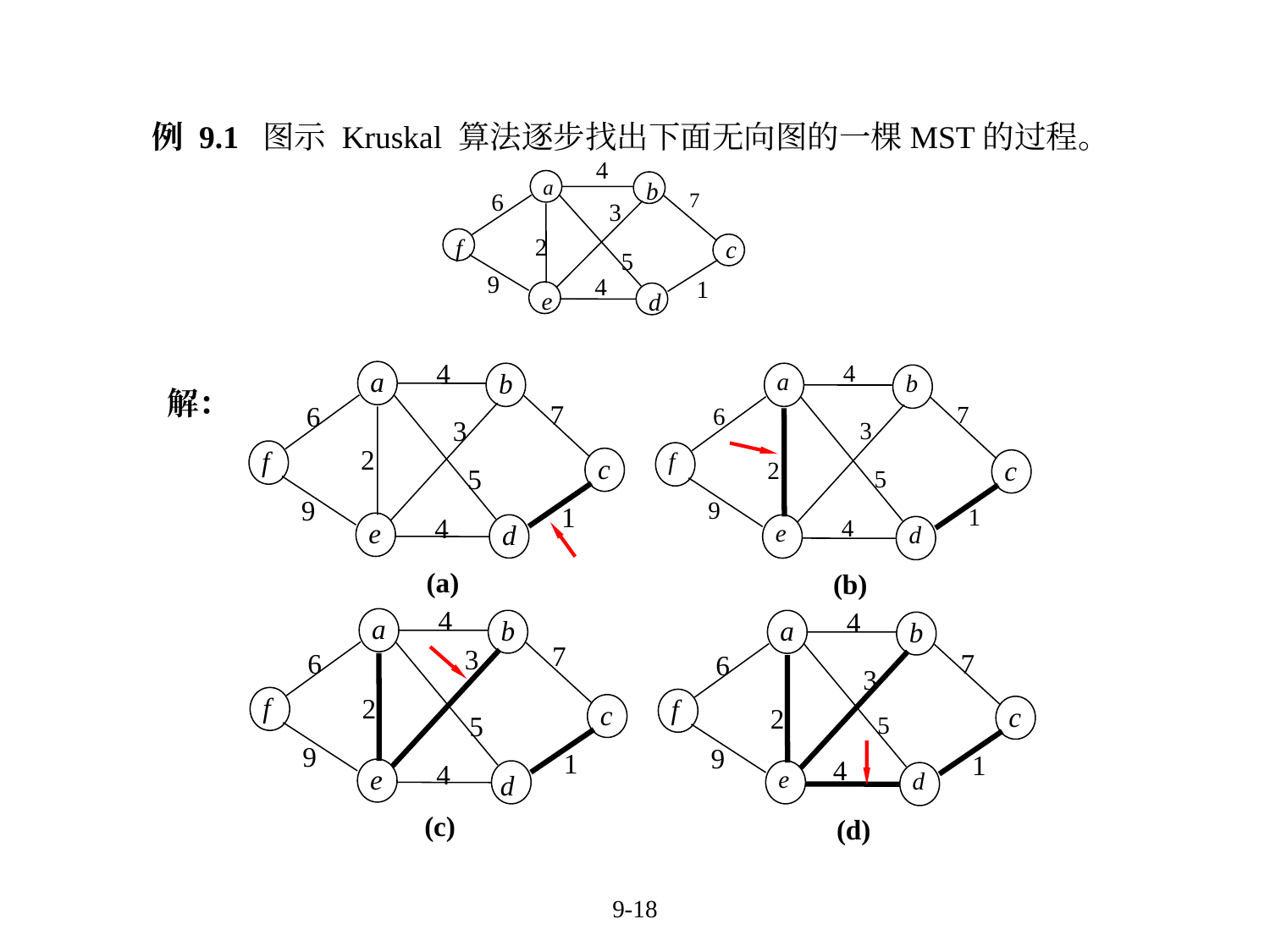

例 9.1  图示 Kruskal 算法逐步找出下面无向图的一棵MST的过程。
4

a

b

6
7

3

2
f

c

5

9
4
1
e

d

4
4
a

b

a

b

7
6
7
6

3

3
2
f

f

c
c
2

5
5

9
9
1
1
4
4
e

d

e

d

(a)
(b)
解：

4
4
a
b
a
b

7

3
6
7
6

3
f
2
f

c
c

2

5
5

9
9
1

1
4
4
e
e
d

d

(c)
(d)
9-18